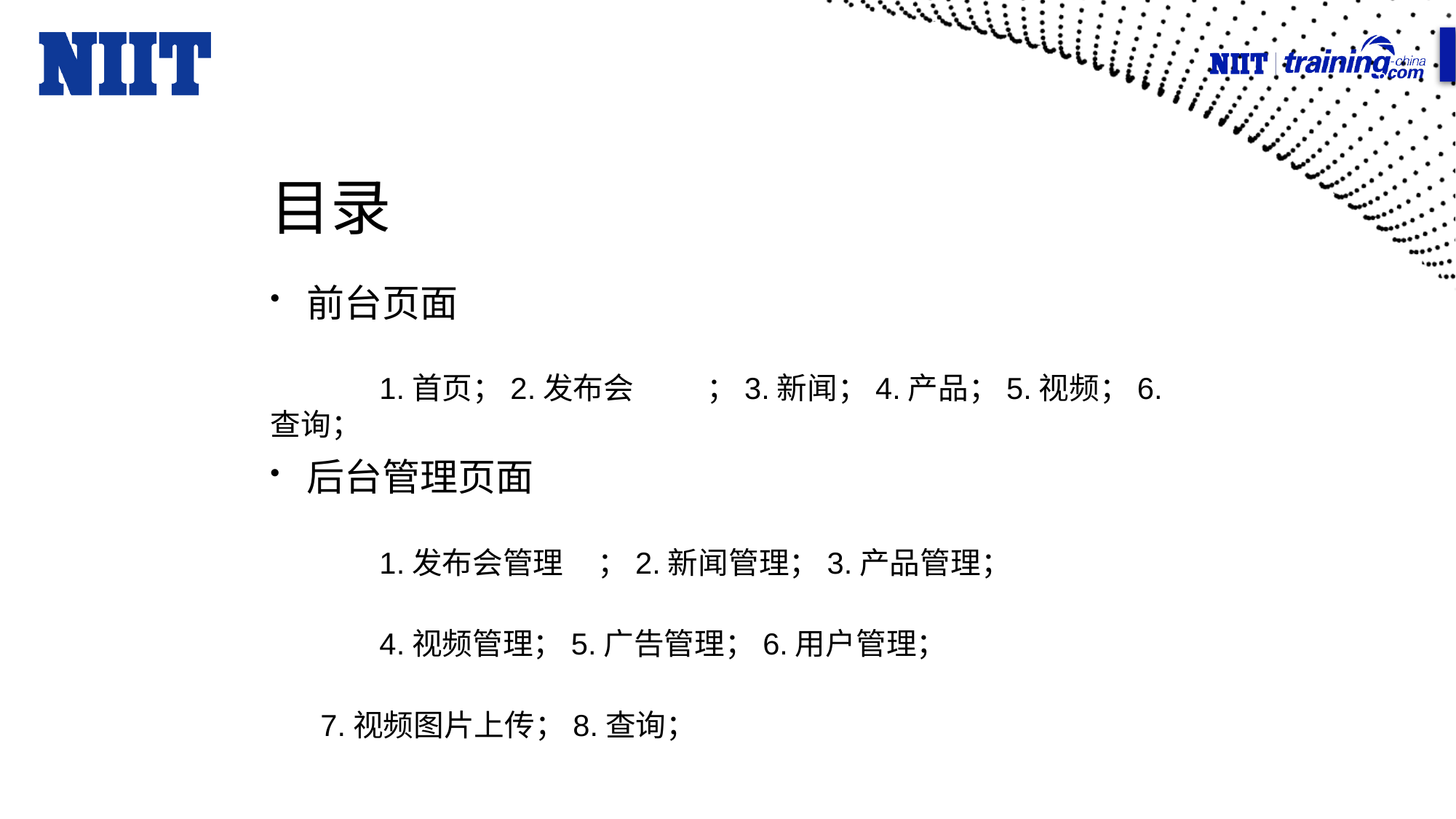

# 目录
前台页面
	1.首页；2.发布会	；3.新闻；4.产品；5.视频；6.查询；

后台管理页面
	1.发布会管理	；2.新闻管理；3.产品管理；
	4.视频管理；5.广告管理；6.用户管理；
      7.视频图片上传；8.查询；